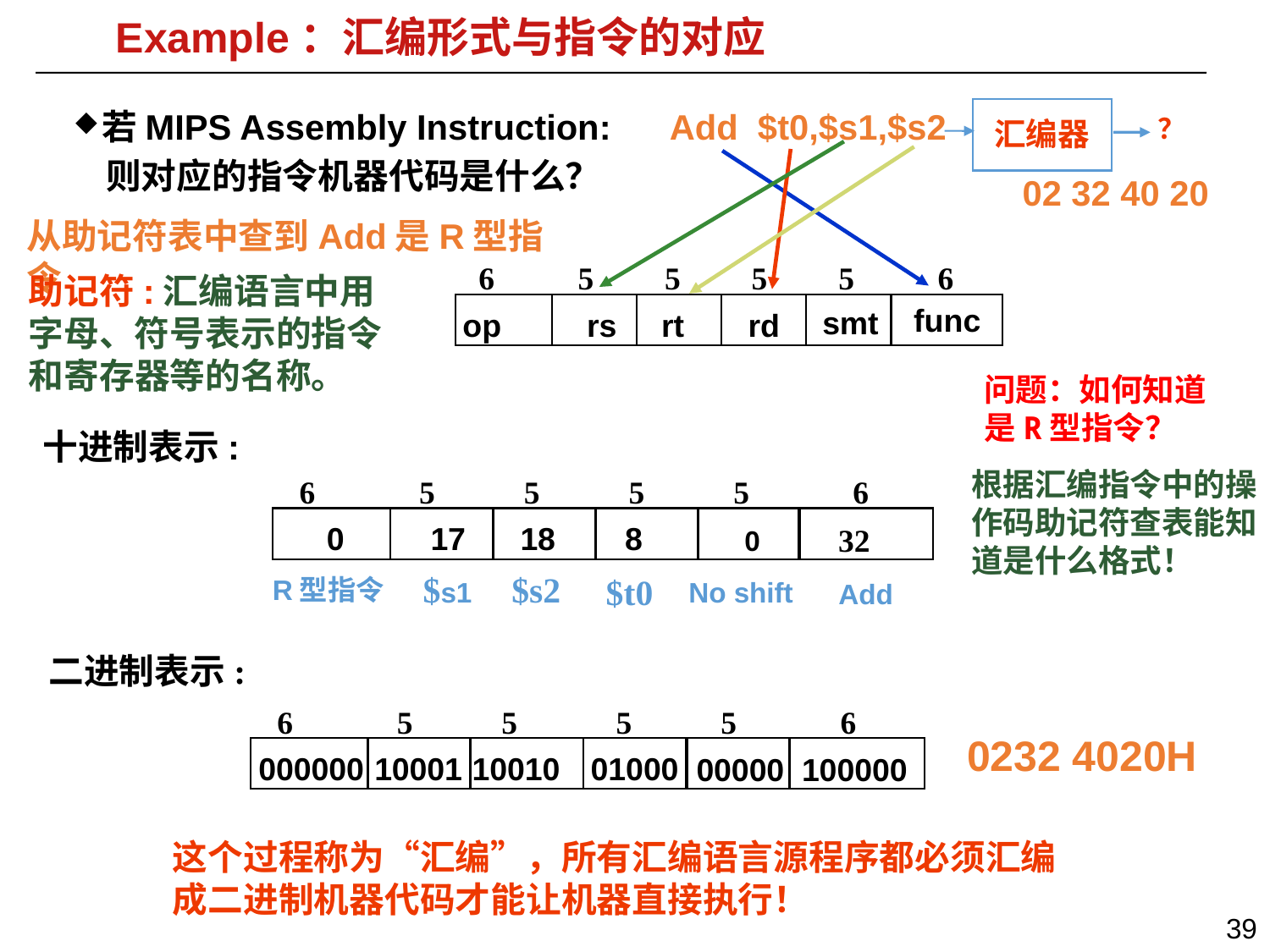

# Example：汇编形式与指令的对应

？
汇编器

若MIPS Assembly Instruction:      Add  $t0,$s1,$s2
   则对应的指令机器代码是什么？

02 32 40 20
从助记符表中查到Add是R型指令

6
5
5
5
5
6

func

smt
op
rs
rt
rd

助记符:汇编语言中用字母、符号表示的指令和寄存器等的名称。
问题：如何知道是R型指令？
十进制表示:

6
5
5
5
5
6

32
0
17
18
8
0
$s1
$s2
$t0
R型指令
Add
No shift
根据汇编指令中的操作码助记符查表能知道是什么格式！
二进制表示:

6
5
5
5
5
6

100000
000000
10001
10010
01000
00000
0232 4020H
这个过程称为“汇编”，所有汇编语言源程序都必须汇编成二进制机器代码才能让机器直接执行！